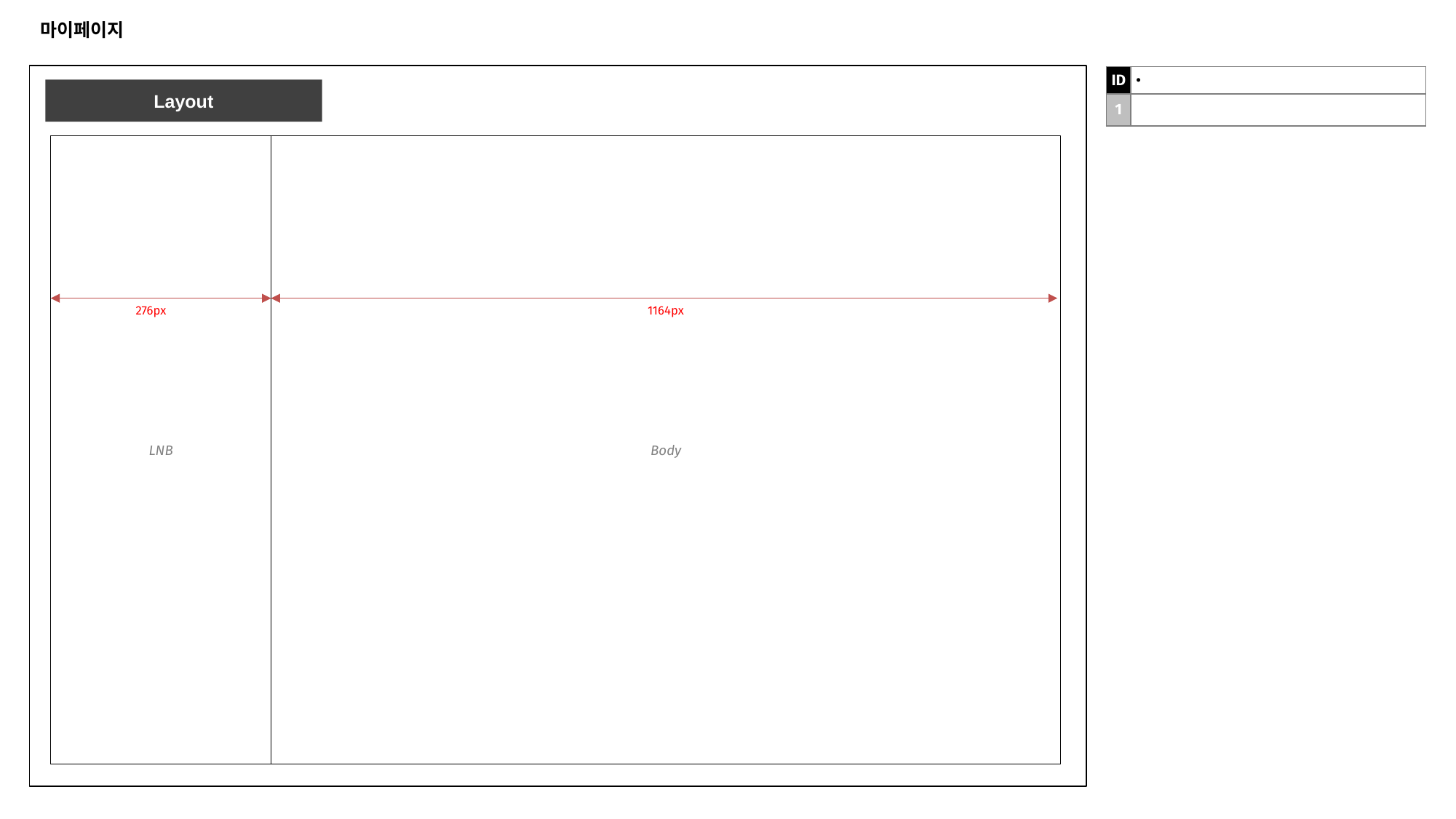

# 마이페이지

| ID |  |
| --- | --- |
| 1 |  |
Layout
LNB
Body
276px
1164px